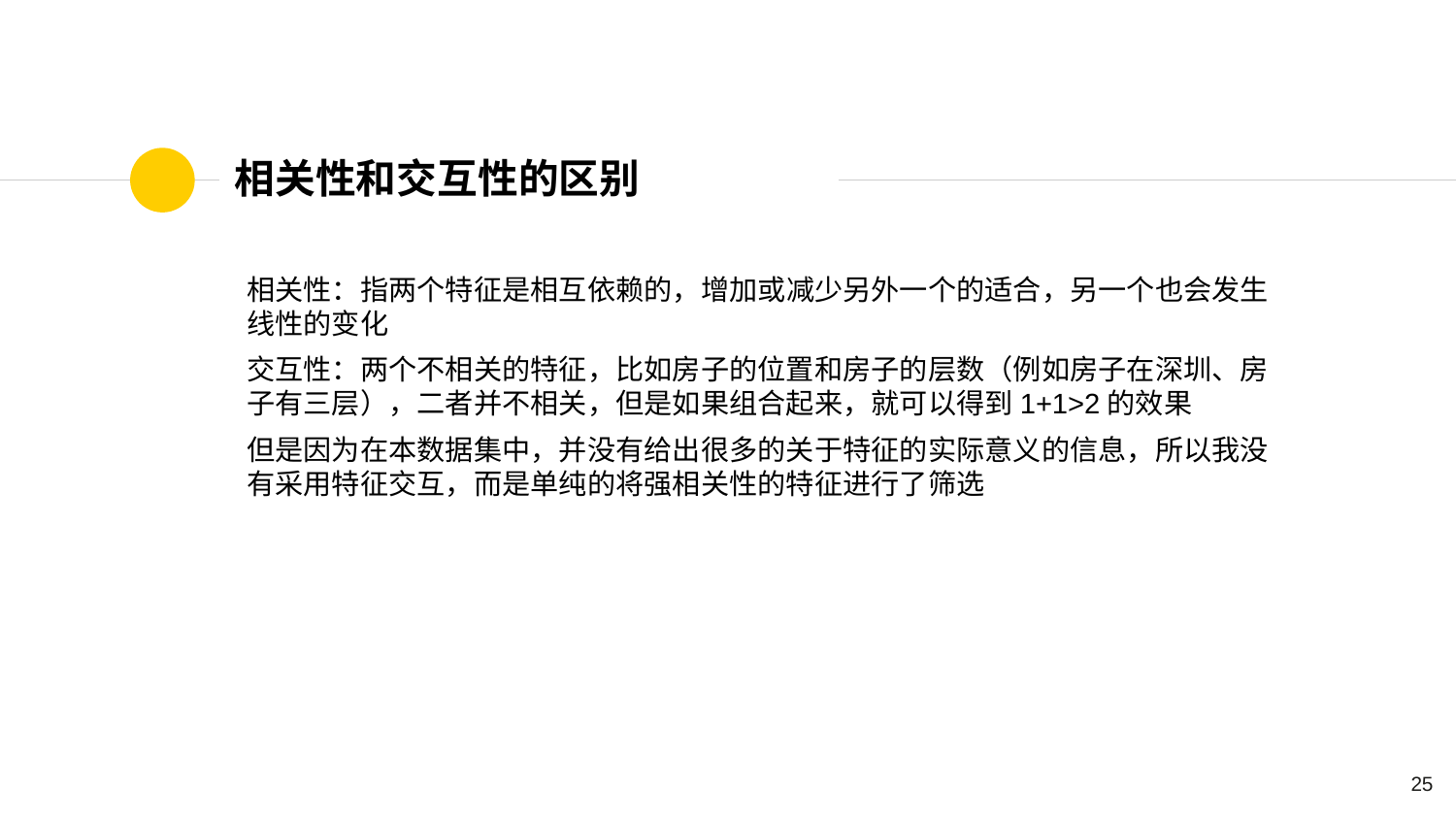

# 相关性和交互性的区别
相关性：指两个特征是相互依赖的，增加或减少另外一个的适合，另一个也会发生线性的变化
交互性：两个不相关的特征，比如房子的位置和房子的层数（例如房子在深圳、房子有三层），二者并不相关，但是如果组合起来，就可以得到1+1>2的效果
但是因为在本数据集中，并没有给出很多的关于特征的实际意义的信息，所以我没有采用特征交互，而是单纯的将强相关性的特征进行了筛选
25